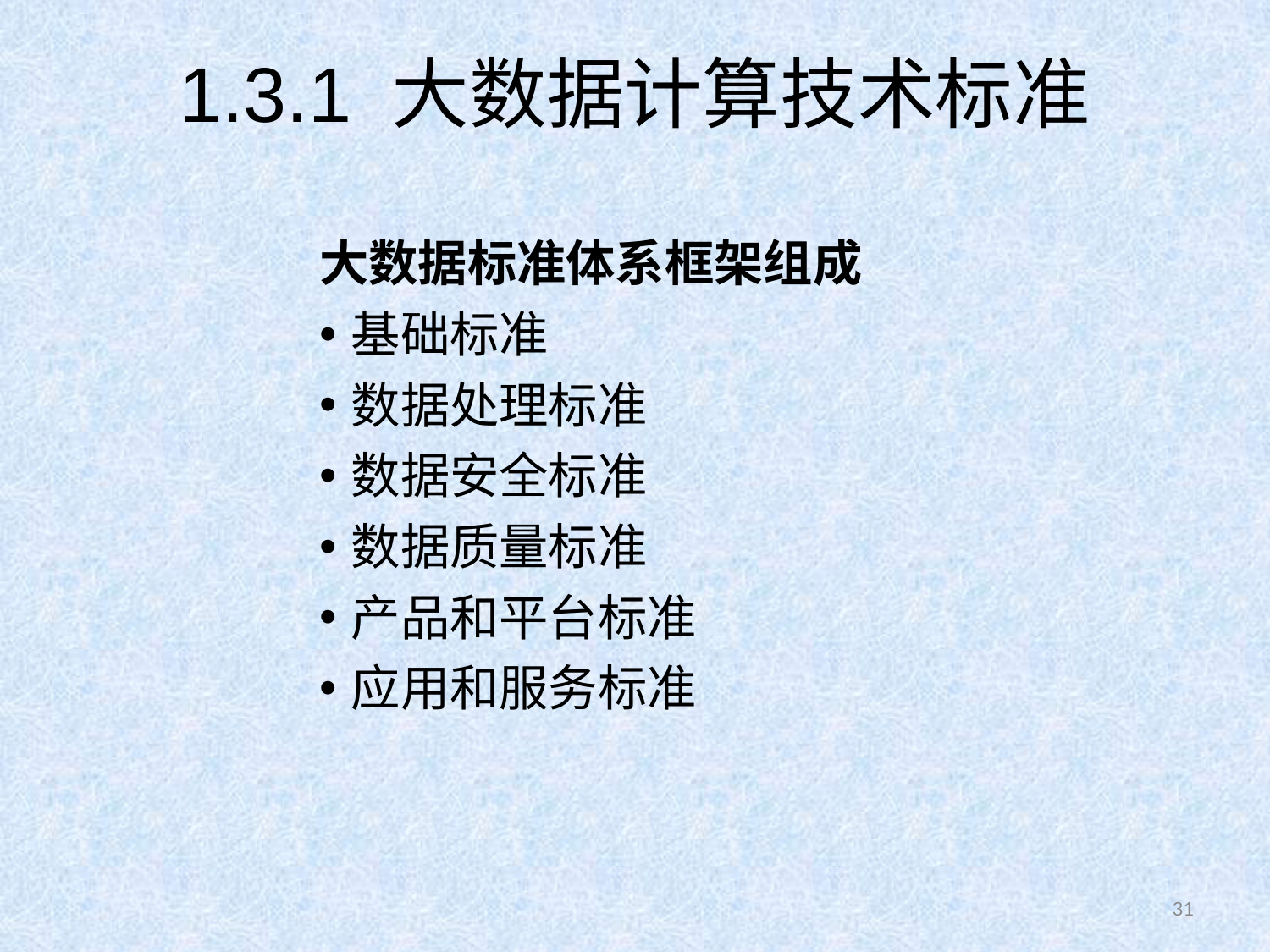

# 1.3.1 大数据计算技术标准
大数据标准体系框架组成
基础标准
数据处理标准
数据安全标准
数据质量标准
产品和平台标准
应用和服务标准
31